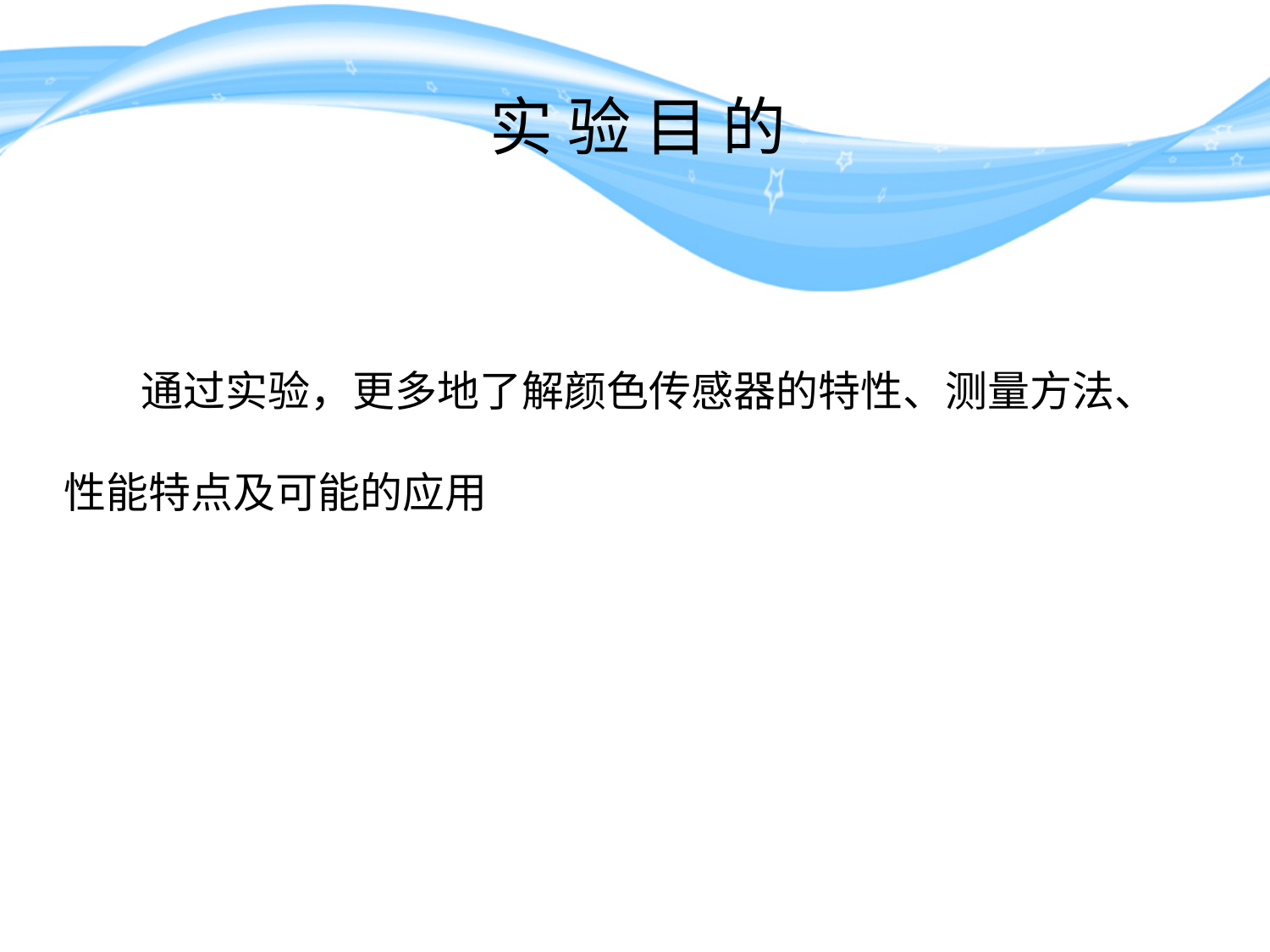

实 验 目 的
       通过实验，更多地了解颜色传感器的特性、测量方法、

性能特点及可能的应用